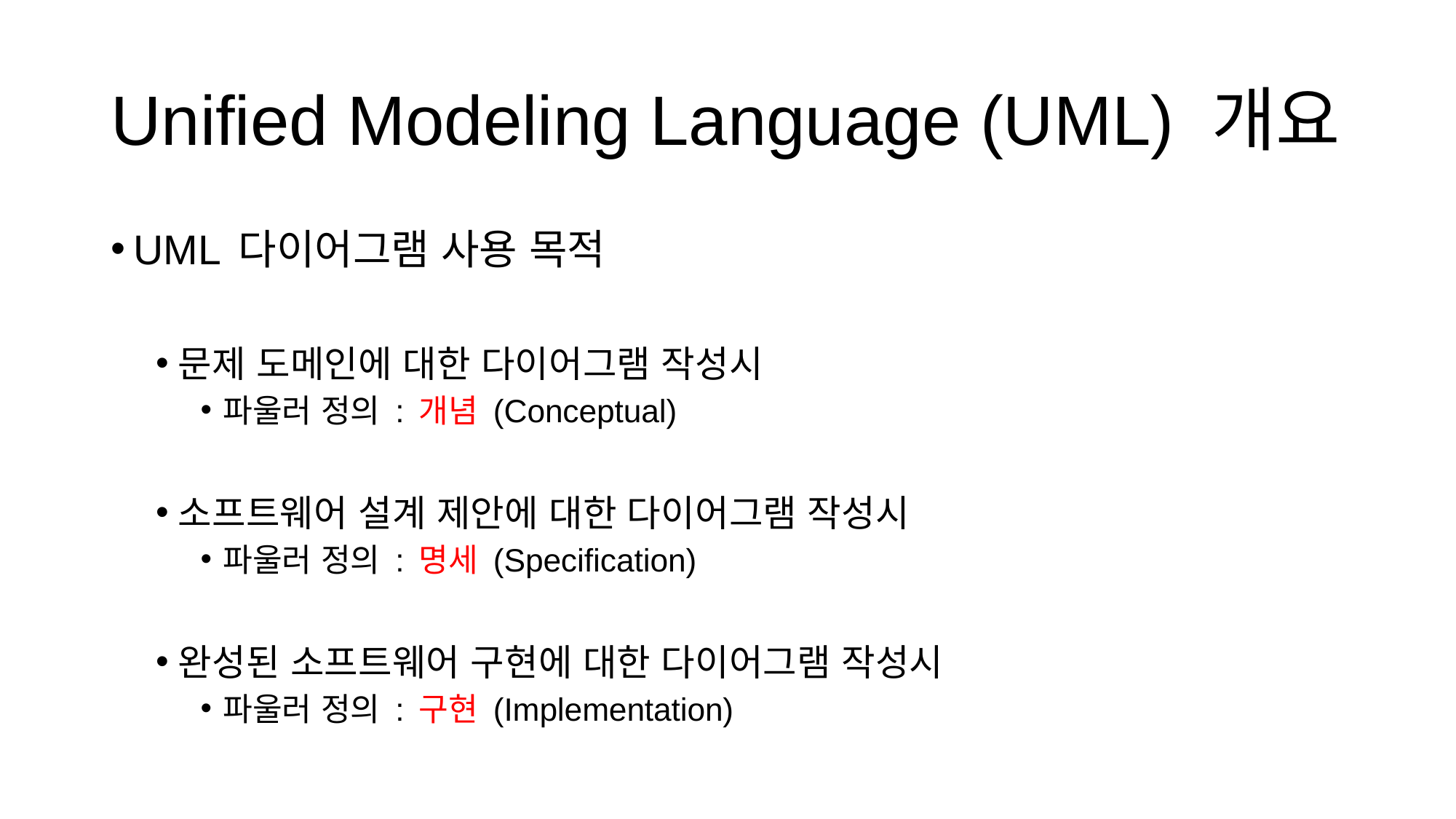

# Unified Modeling Language (UML) 개요
UML 다이어그램 사용 목적

문제 도메인에 대한 다이어그램 작성시
파울러 정의 : 개념 (Conceptual)

소프트웨어 설계 제안에 대한 다이어그램 작성시
파울러 정의 : 명세 (Specification)

완성된 소프트웨어 구현에 대한 다이어그램 작성시
파울러 정의 : 구현 (Implementation)